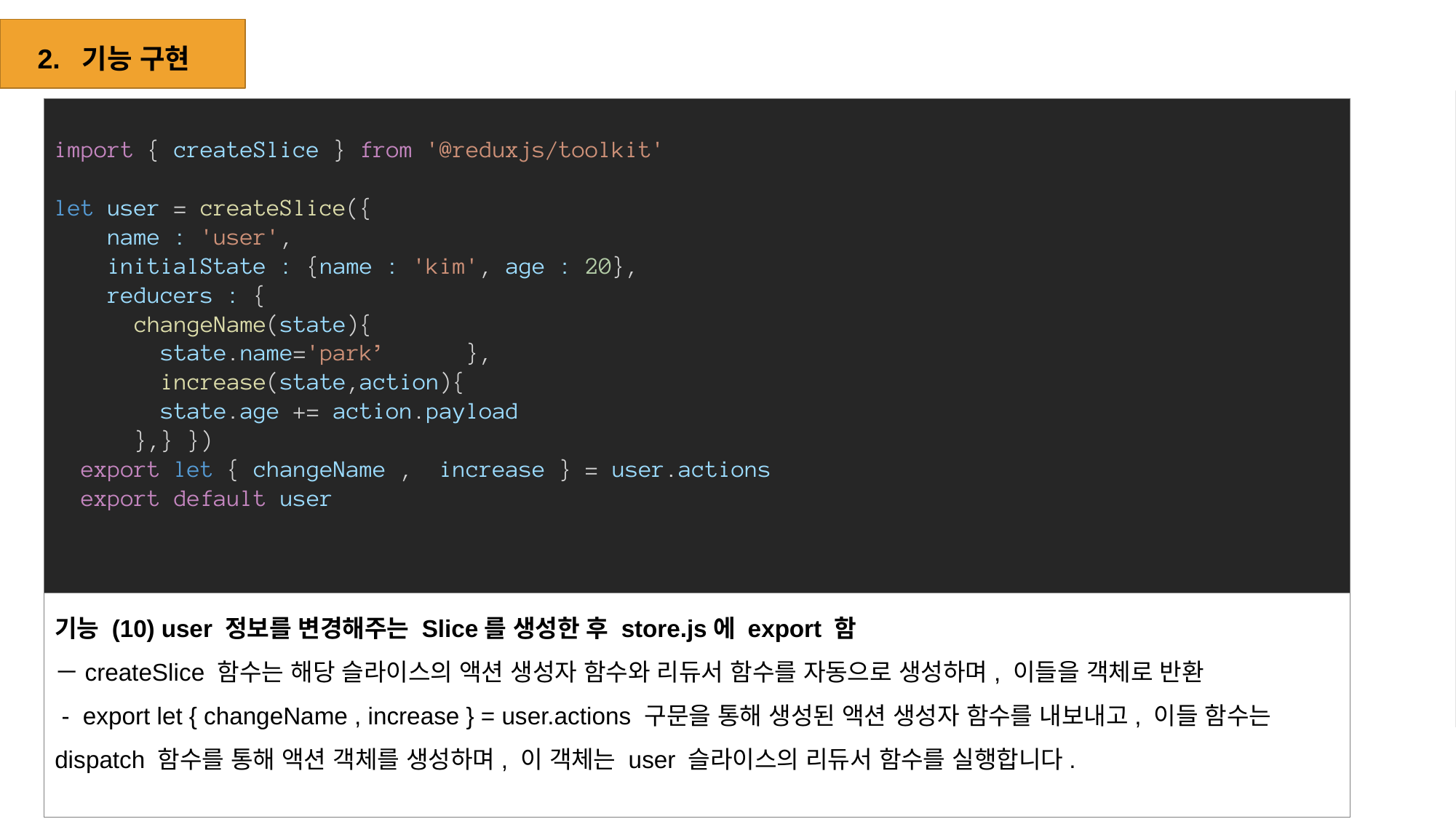

2.  기능 구현

import { createSlice } from '@reduxjs/toolkit'
let user = createSlice({
    name : 'user',
    initialState : {name : 'kim', age : 20},
    reducers : {
      changeName(state){
        state.name='park’      },
        increase(state,action){
        state.age += action.payload
      },} })
  export let { changeName ,  increase } = user.actions
  export default user

기능 (10) user 정보를 변경해주는 Slice를 생성한 후 store.js에 export 함
－createSlice 함수는 해당 슬라이스의 액션 생성자 함수와 리듀서 함수를 자동으로 생성하며, 이들을 객체로 반환
 -  export let { changeName , increase } = user.actions 구문을 통해 생성된 액션 생성자 함수를 내보내고, 이들 함수는 dispatch 함수를 통해 액션 객체를 생성하며, 이 객체는 user 슬라이스의 리듀서 함수를 실행합니다.